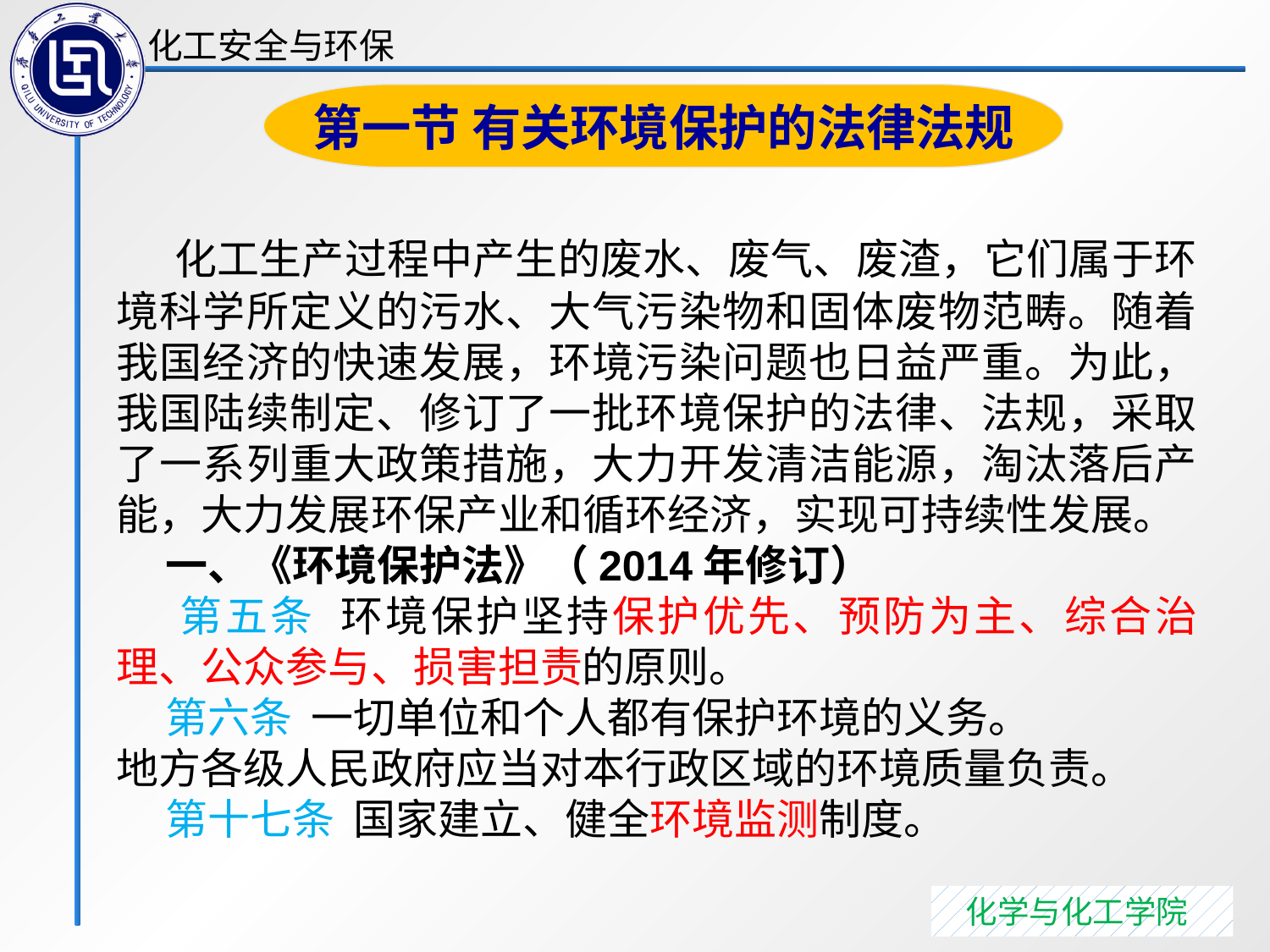

第一节 有关环境保护的法律法规
    化工生产过程中产生的废水、废气、废渣，它们属于环境科学所定义的污水、大气污染物和固体废物范畴。随着我国经济的快速发展，环境污染问题也日益严重。为此，我国陆续制定、修订了一批环境保护的法律、法规，采取了一系列重大政策措施，大力开发清洁能源，淘汰落后产能，大力发展环保产业和循环经济，实现可持续性发展。
    一、《环境保护法》（2014年修订）
    第五条  环境保护坚持保护优先、预防为主、综合治理、公众参与、损害担责的原则。
    第六条  一切单位和个人都有保护环境的义务。
地方各级人民政府应当对本行政区域的环境质量负责。
    第十七条  国家建立、健全环境监测制度。